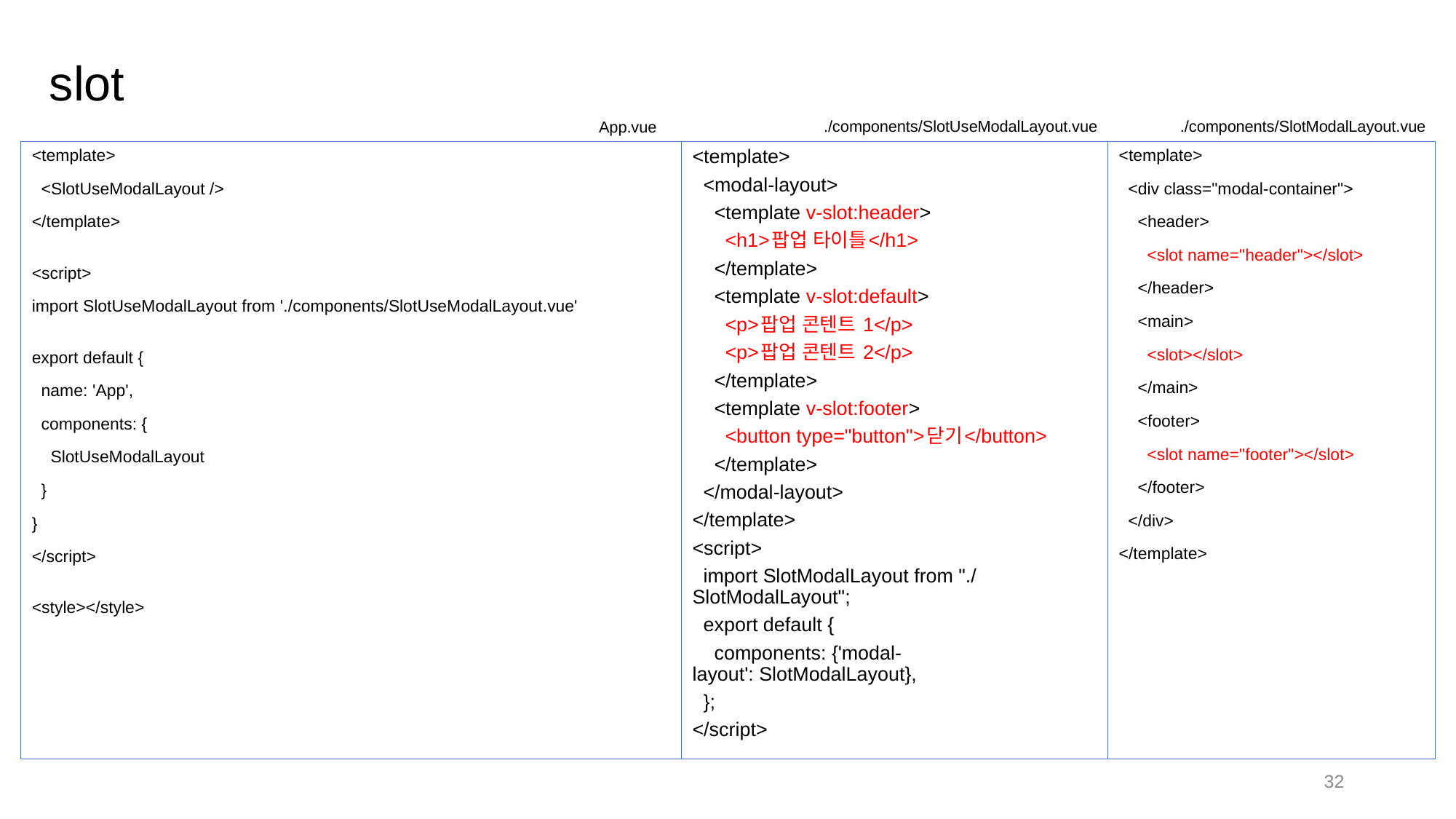

# slot
./components/SlotUseModalLayout.vue
./components/SlotModalLayout.vue
App.vue
<template>
  <modal-layout>
    <template v-slot:header>
      <h1>팝업 타이틀</h1>
    </template>
    <template v-slot:default>
      <p>팝업 콘텐트 1</p>
      <p>팝업 콘텐트 2</p>
    </template>
    <template v-slot:footer>
      <button type="button">닫기</button>
    </template>
  </modal-layout>
</template>
<script>
  import SlotModalLayout from "./SlotModalLayout";
  export default {
    components: {'modal-layout': SlotModalLayout},
  };
</script>
<template>
  <SlotUseModalLayout />
</template>
<script>
import SlotUseModalLayout from './components/SlotUseModalLayout.vue'
export default {
  name: 'App',
  components: {
    SlotUseModalLayout
  }
}
</script>
<style></style>

<template>
  <div class="modal-container">
    <header>
      <slot name="header"></slot>
    </header>
    <main>
      <slot></slot>
    </main>
    <footer>
      <slot name="footer"></slot>
    </footer>
  </div>
</template>
32